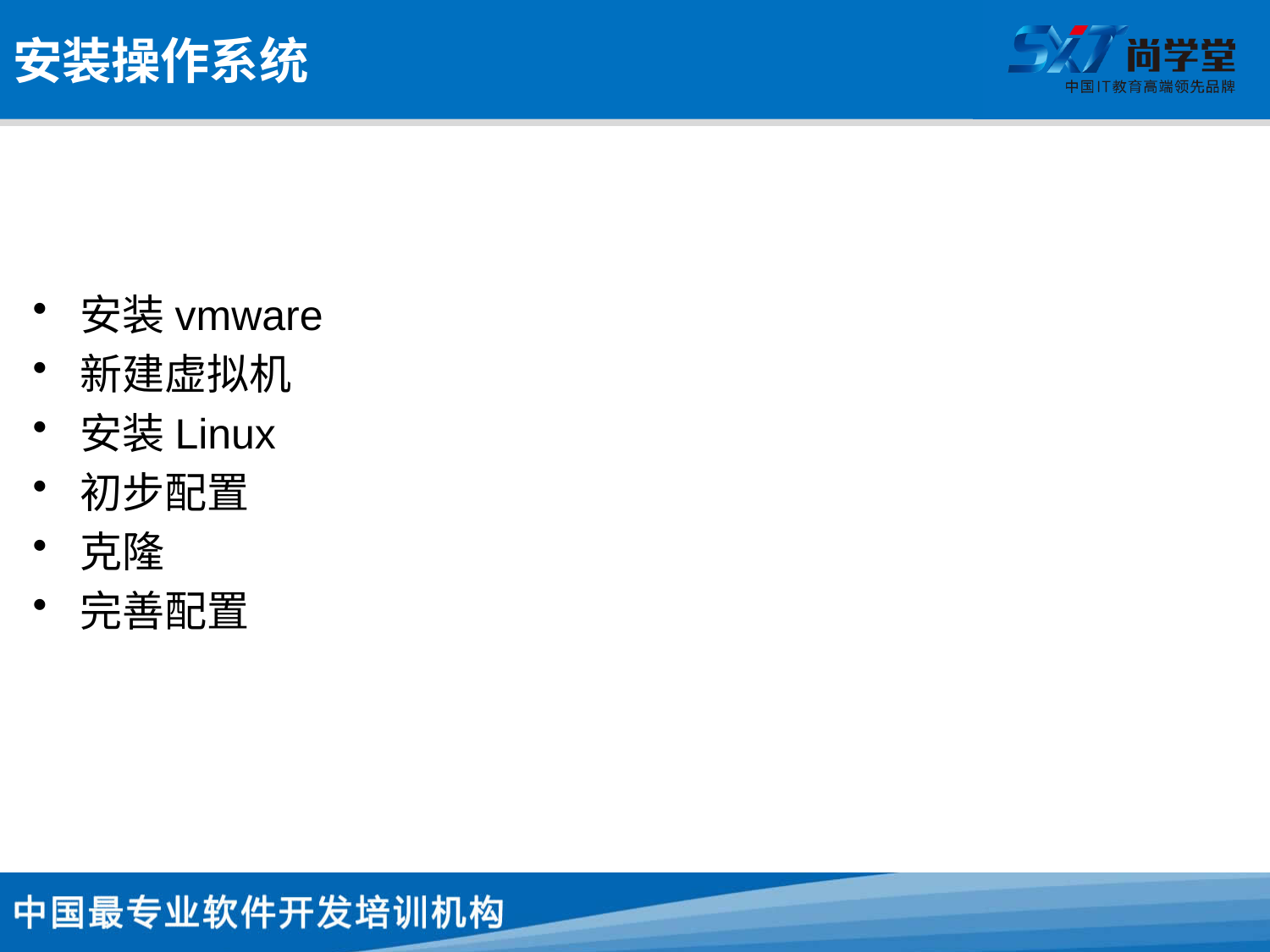

# 安装操作系统
安装vmware
新建虚拟机
安装Linux
初步配置
克隆
完善配置